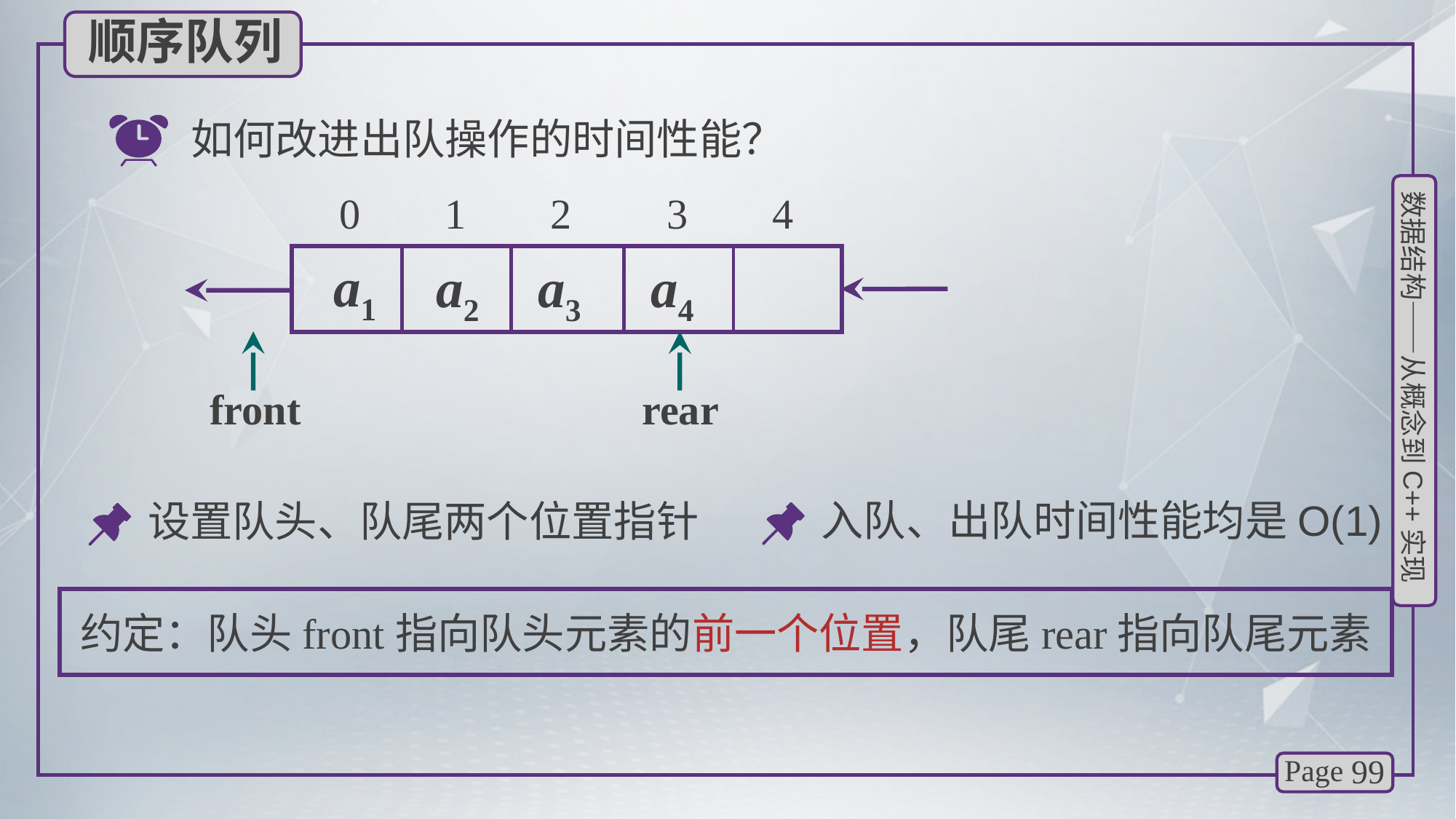

顺序队列

如何改进出队操作的时间性能？

0        1        2         3        4

a1
a2
a3
a4

front

rear
入队、出队时间性能均是O(1)

设置队头、队尾两个位置指针

约定：队头front指向队头元素的前一个位置，队尾rear指向队尾元素